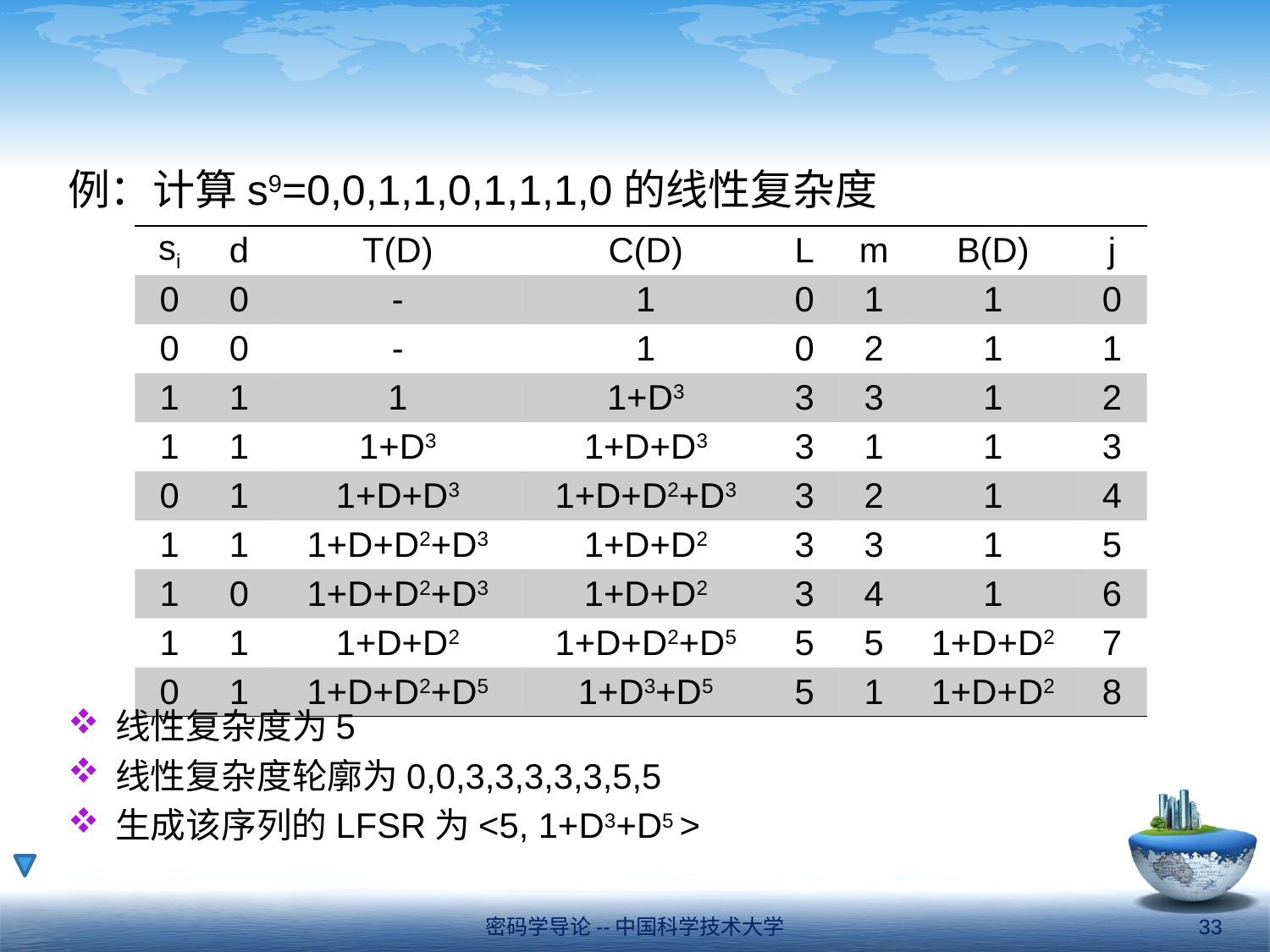

例：计算s9=0,0,1,1,0,1,1,1,0的线性复杂度

线性复杂度为5
线性复杂度轮廓为0,0,3,3,3,3,3,5,5
生成该序列的LFSR为<5, 1+D3+D5 >
| si | d | T(D) | C(D) | L | m | B(D) | j |
| --- | --- | --- | --- | --- | --- | --- | --- |
| 0 | 0 | - | 1 | 0 | 1 | 1 | 0 |
| 0 | 0 | - | 1 | 0 | 2 | 1 | 1 |
| 1 | 1 | 1 | 1+D3 | 3 | 3 | 1 | 2 |
| 1 | 1 | 1+D3 | 1+D+D3 | 3 | 1 | 1 | 3 |
| 0 | 1 | 1+D+D3 | 1+D+D2+D3 | 3 | 2 | 1 | 4 |
| 1 | 1 | 1+D+D2+D3 | 1+D+D2 | 3 | 3 | 1 | 5 |
| 1 | 0 | 1+D+D2+D3 | 1+D+D2 | 3 | 4 | 1 | 6 |
| 1 | 1 | 1+D+D2 | 1+D+D2+D5 | 5 | 5 | 1+D+D2 | 7 |
| 0 | 1 | 1+D+D2+D5 | 1+D3+D5 | 5 | 1 | 1+D+D2 | 8 |

密码学导论--中国科学技术大学
33